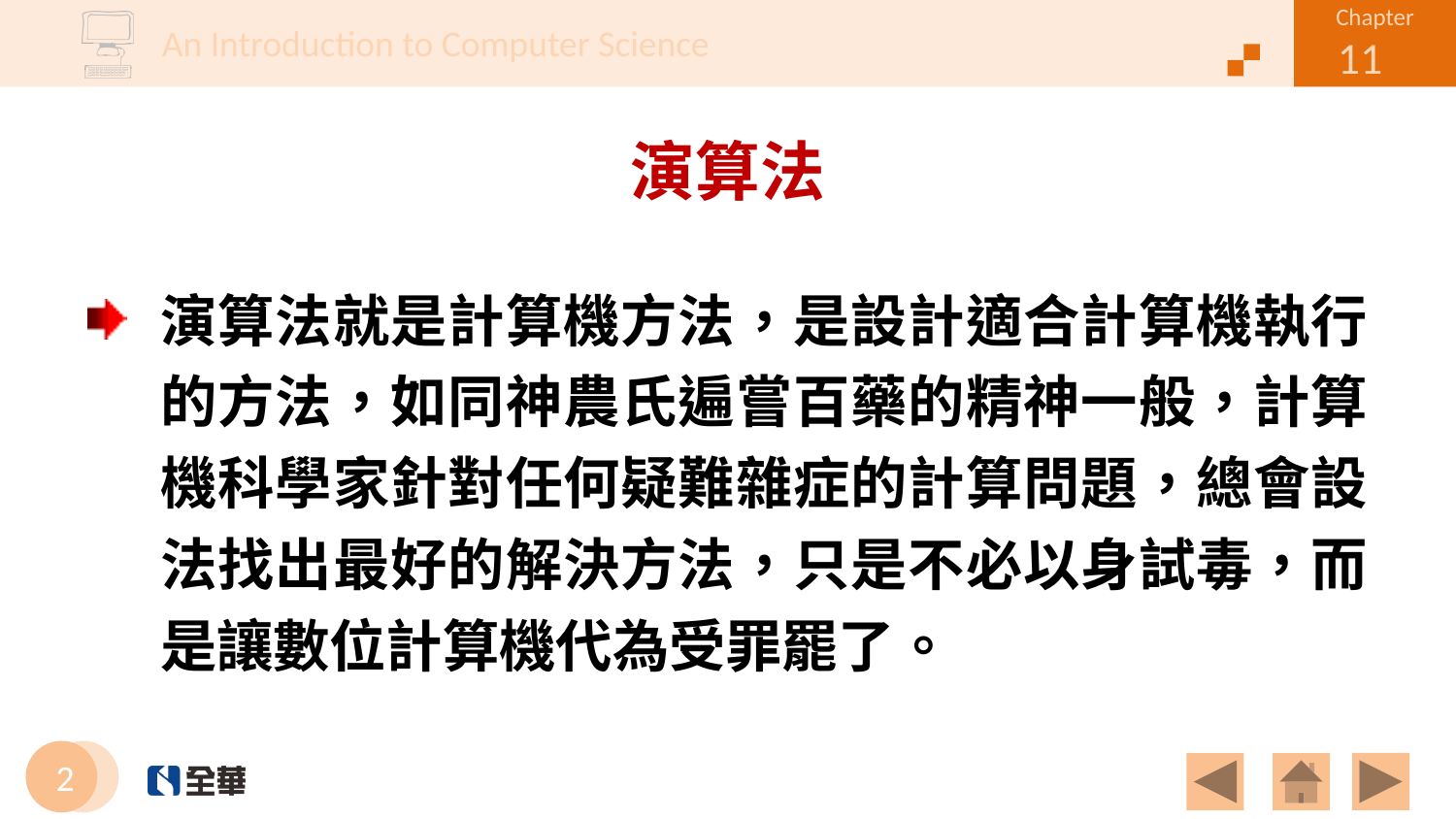

# 演算法
演算法就是計算機方法，是設計適合計算機執行的方法，如同神農氏遍嘗百藥的精神一般，計算機科學家針對任何疑難雜症的計算問題，總會設法找出最好的解決方法，只是不必以身試毒，而是讓數位計算機代為受罪罷了。